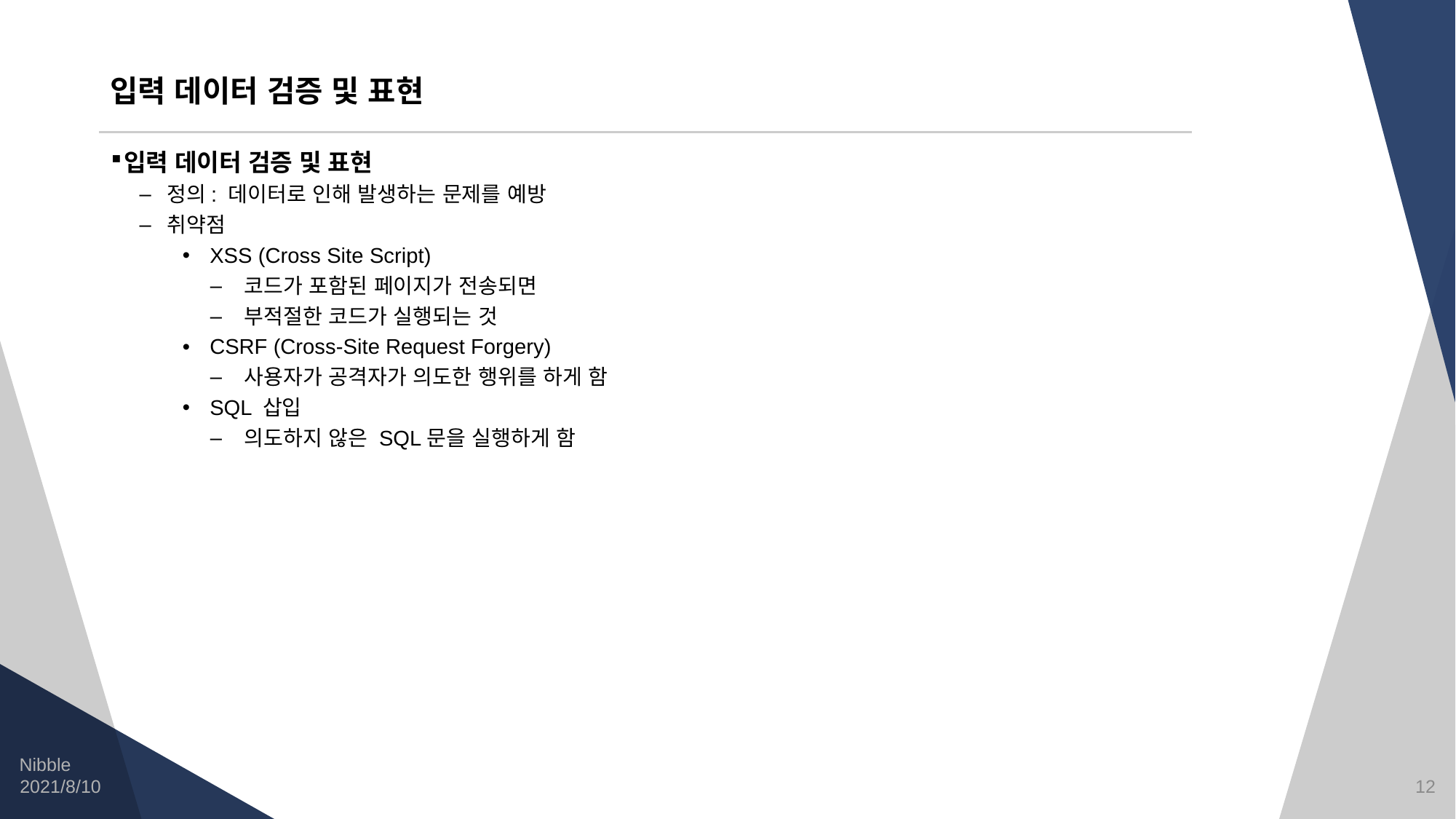

# 입력 데이터 검증 및 표현

입력 데이터 검증 및 표현
정의: 데이터로 인해 발생하는 문제를 예방
취약점
XSS (Cross Site Script)
코드가 포함된 페이지가 전송되면
부적절한 코드가 실행되는 것
CSRF (Cross-Site Request Forgery)
사용자가 공격자가 의도한 행위를 하게 함
SQL 삽입
의도하지 않은 SQL문을 실행하게 함
Nibble
2021/8/10
12